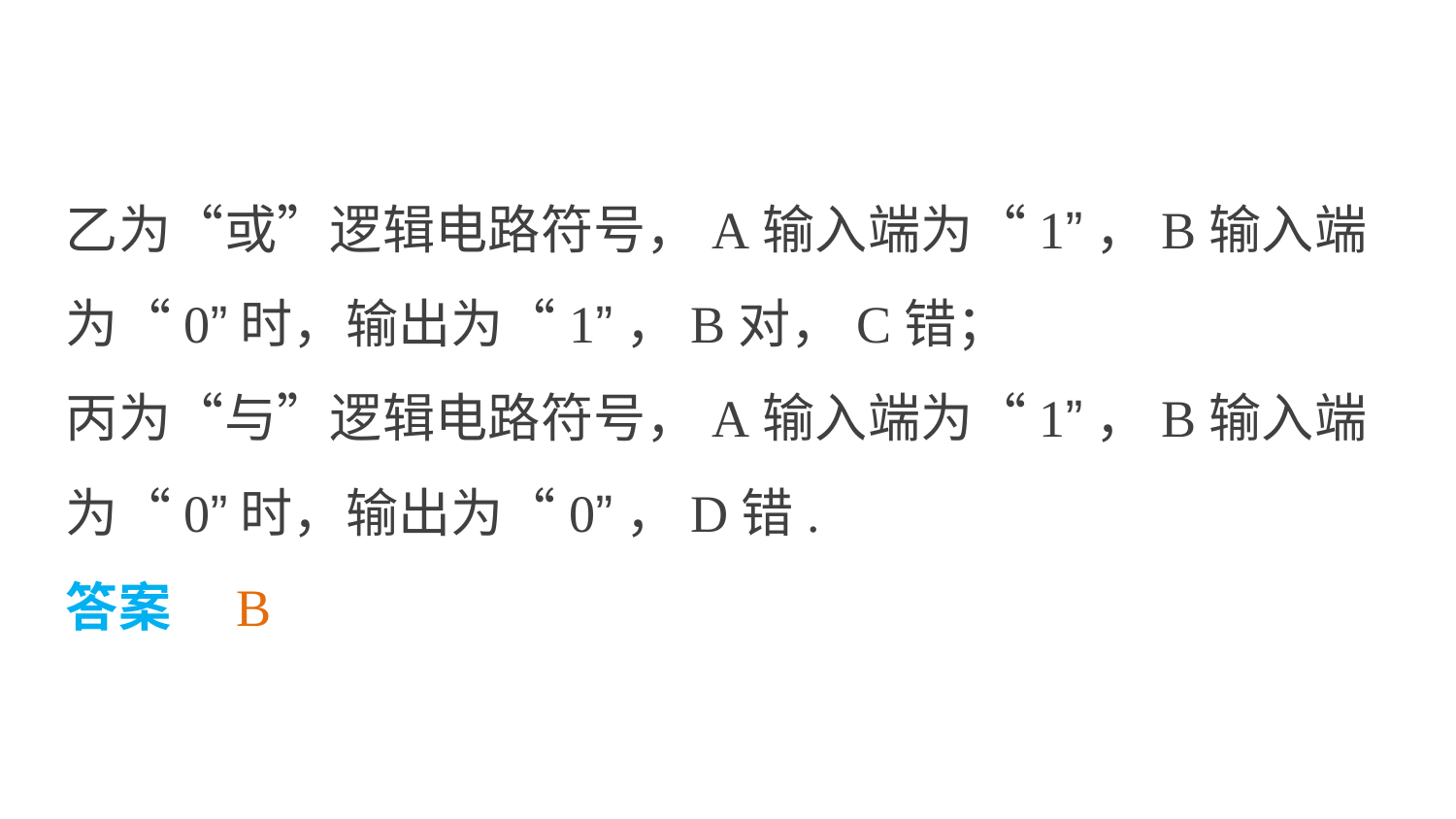

乙为“或”逻辑电路符号，A输入端为“1”，B输入端为“0”时，输出为“1”，B对，C错；
丙为“与”逻辑电路符号，A输入端为“1”，B输入端为“0”时，输出为“0”，D错.
答案　B